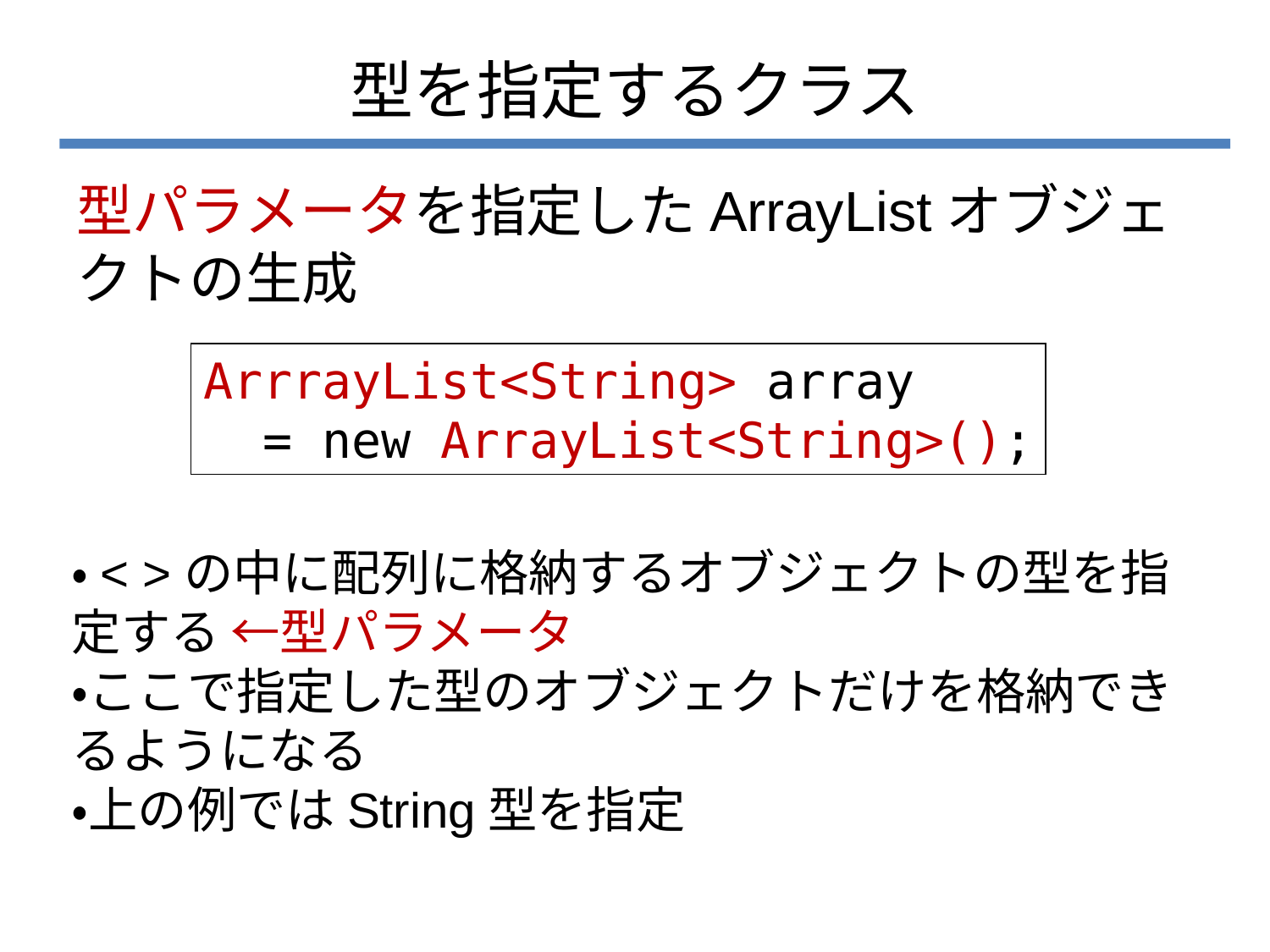

# 型を指定するクラス
型パラメータを指定したArrayListオブジェクトの生成
ArrrayList<String> array
  = new ArrayList<String>();
・< >の中に配列に格納するオブジェクトの型を指定する ←型パラメータ
・ここで指定した型のオブジェクトだけを格納できるようになる
・上の例ではString型を指定